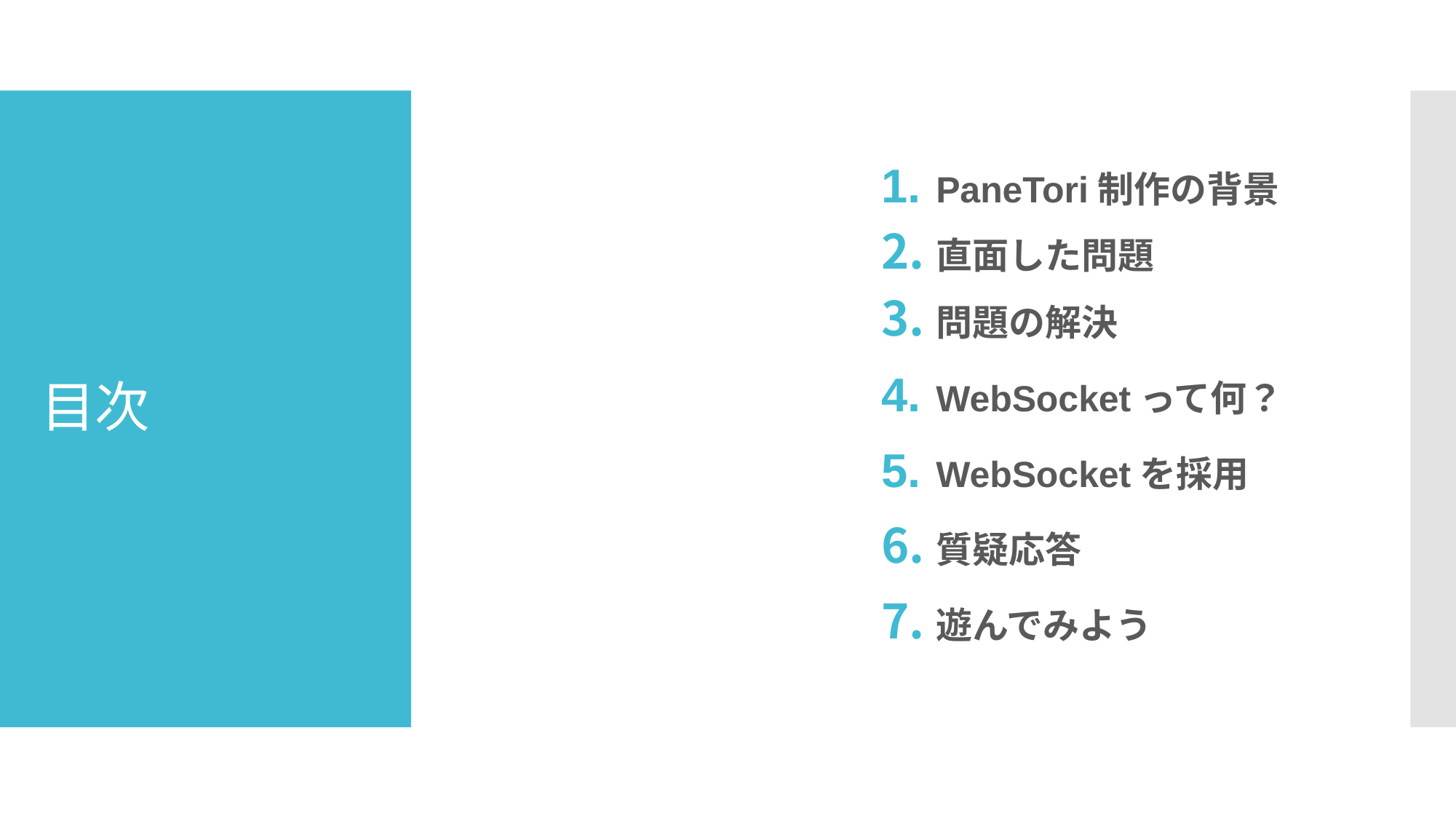

PaneTori制作の背景
直面した問題
問題の解決
WebSocketって何？
WebSocketを採用
質疑応答
遊んでみよう
# 目次